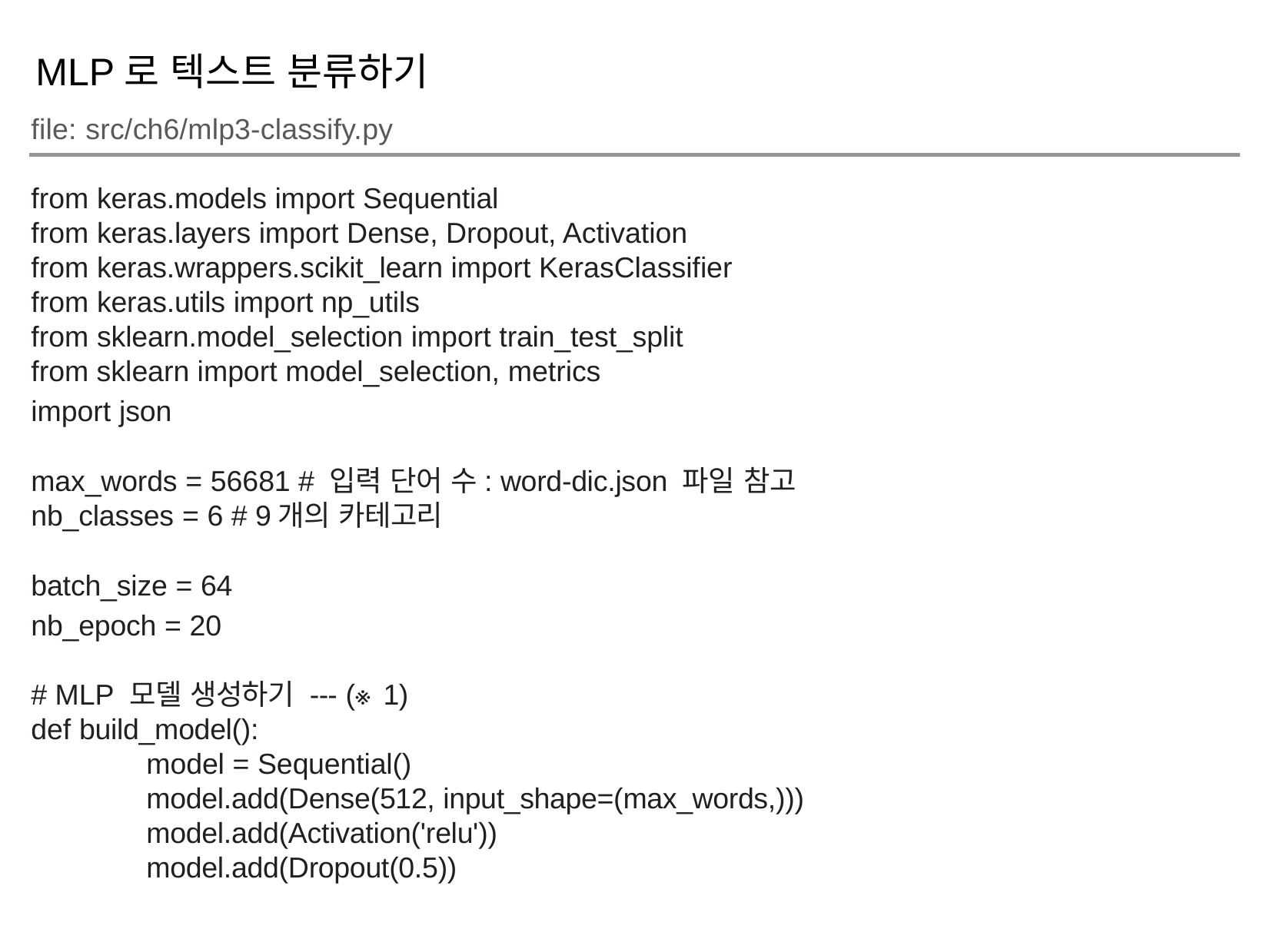

MLP로 텍스트 분류하기
file: src/ch6/mlp3-classify.py

from keras.models import Sequential
from keras.layers import Dense, Dropout, Activation
from keras.wrappers.scikit_learn import KerasClassifier
from keras.utils import np_utils
from sklearn.model_selection import train_test_split
from sklearn import model_selection, metrics
import json

max_words = 56681 # 입력 단어 수: word-dic.json 파일 참고
nb_classes = 6 # 9개의 카테고리

batch_size = 64
nb_epoch = 20

# MLP 모델 생성하기 --- (※1)
def build_model():
	model = Sequential()
	model.add(Dense(512, input_shape=(max_words,)))
	model.add(Activation('relu'))
	model.add(Dropout(0.5))